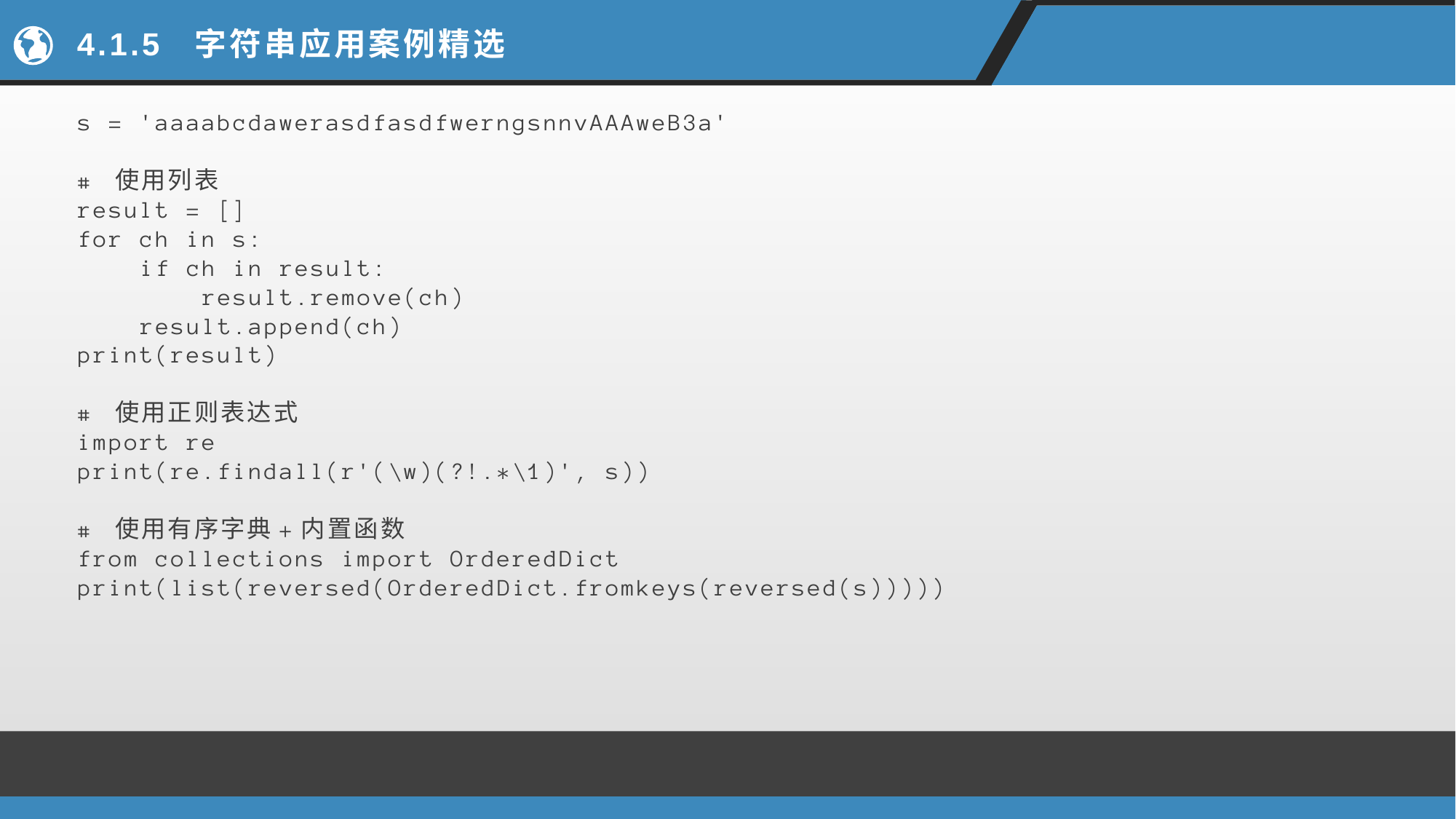

# 4.1.5  字符串应用案例精选

s = 'aaaabcdawerasdfasdfwerngsnnvAAAweB3a'

# 使用列表
result = []
for ch in s:
    if ch in result:
        result.remove(ch)
    result.append(ch)
print(result)

# 使用正则表达式
import re
print(re.findall(r'(\w)(?!.*\1)', s))

# 使用有序字典+内置函数
from collections import OrderedDict
print(list(reversed(OrderedDict.fromkeys(reversed(s)))))
74